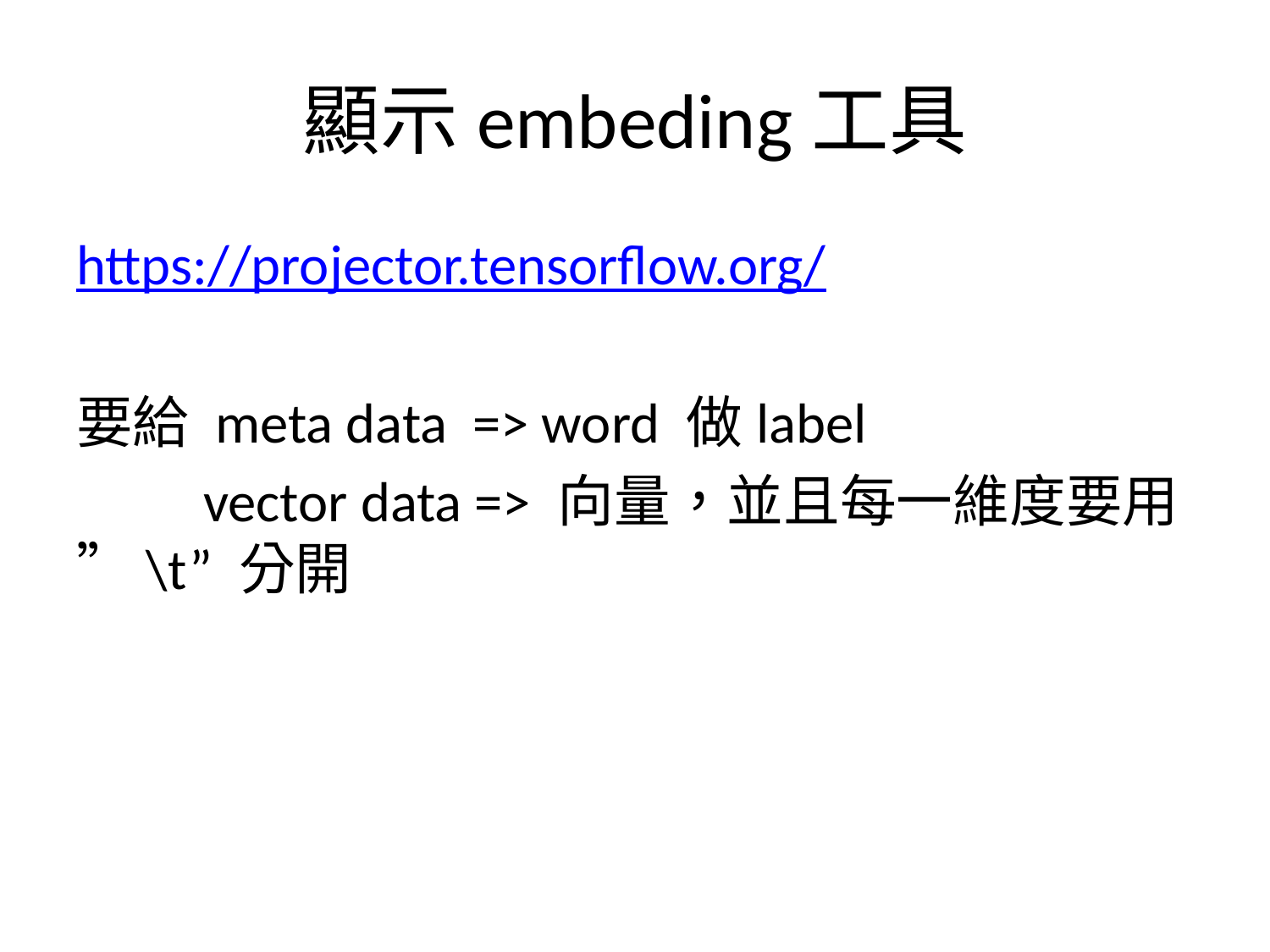

# 顯示embeding工具
https://projector.tensorflow.org/

要給 meta data  => word 做label
	vector data => 向量，並且每一維度要用”\t” 分開